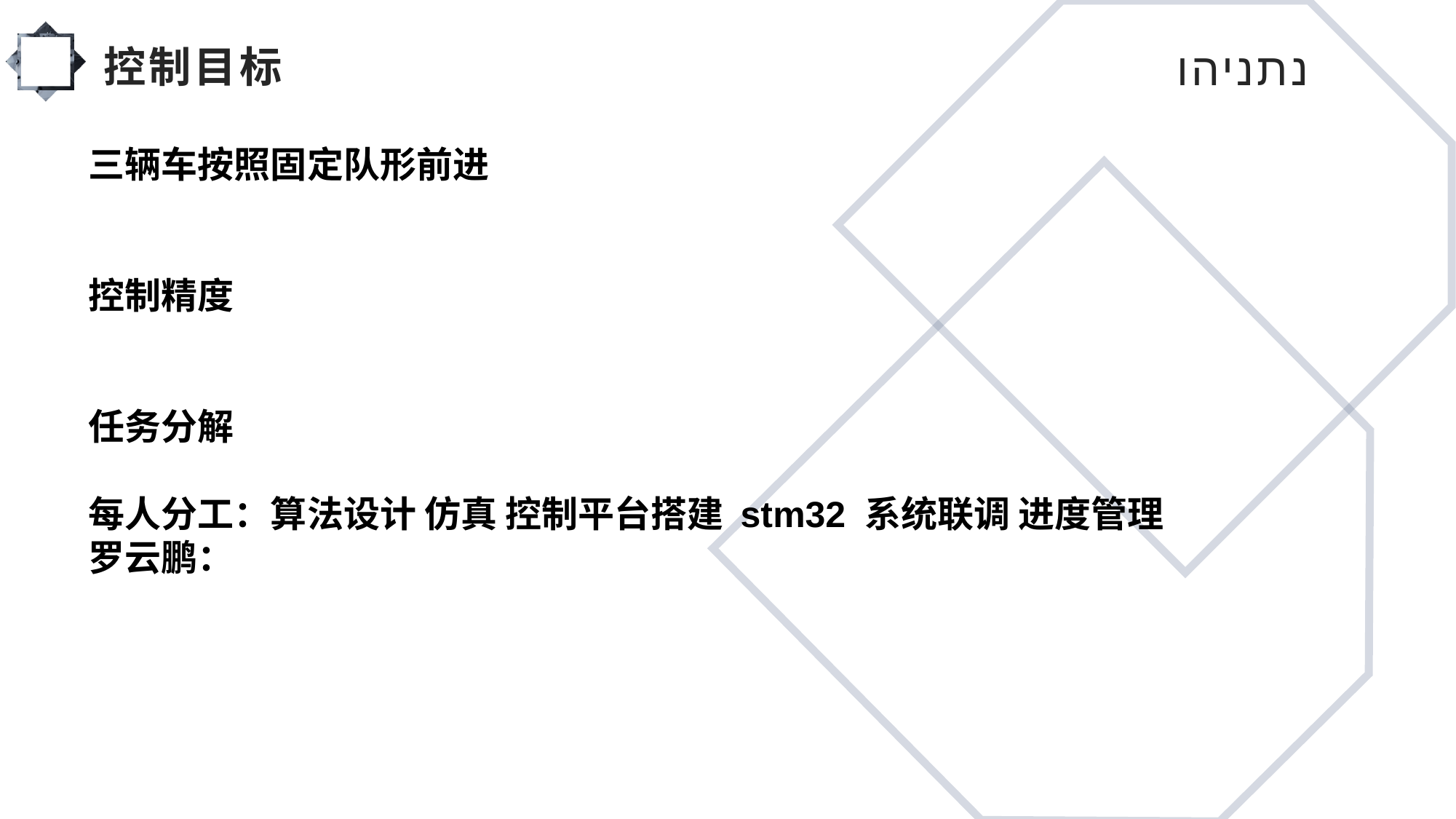

# 控制目标
                         נתניהו
三辆车按照固定队形前进

控制精度

任务分解

每人分工：算法设计 仿真 控制平台搭建 stm32 系统联调 进度管理
罗云鹏：

3